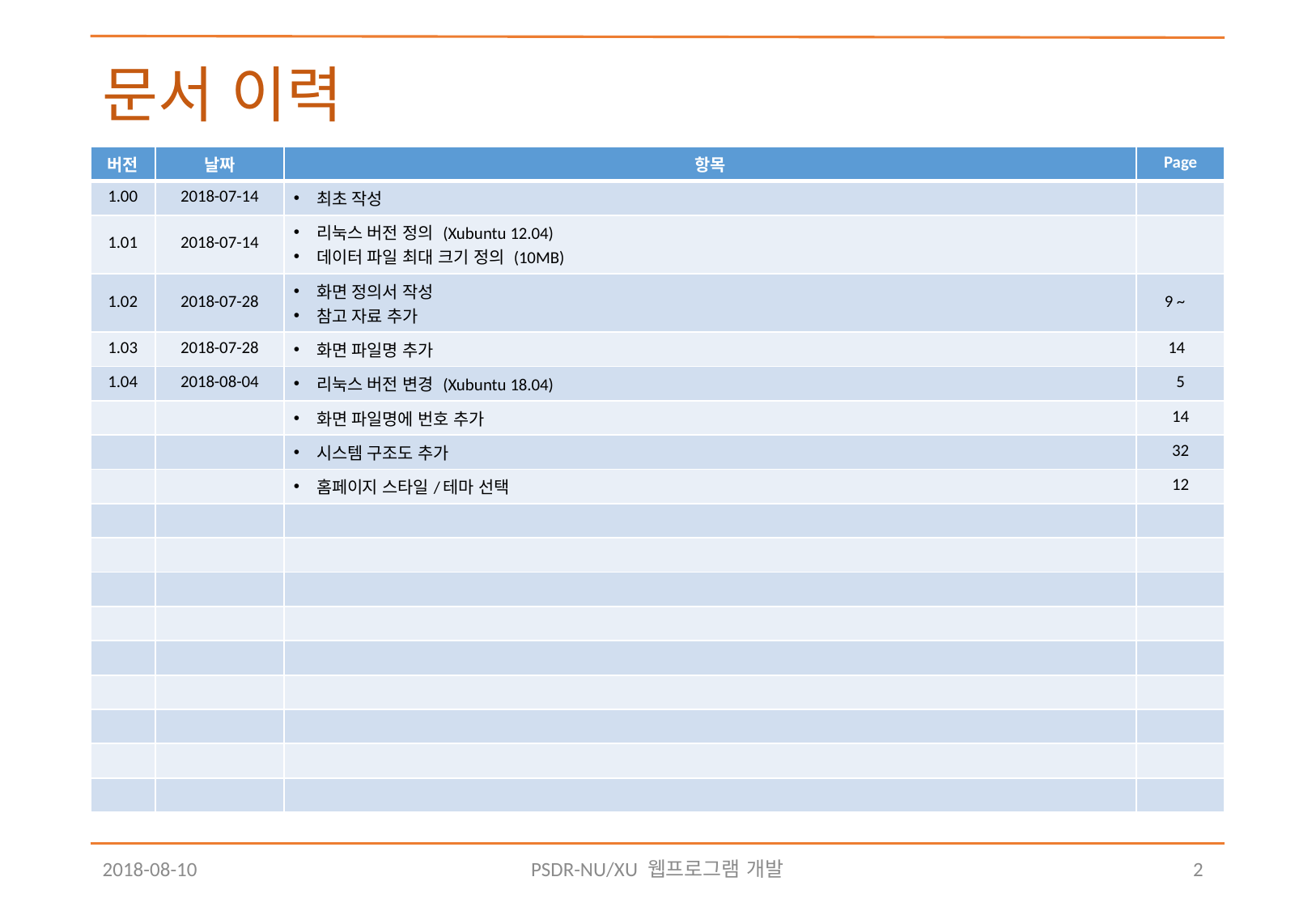

# 문서 이력
| 버전 | 날짜 | 항목 | Page |
| --- | --- | --- | --- |
| 1.00 | 2018-07-14 | 최초 작성 |  |
| 1.01 | 2018-07-14 | 리눅스 버전 정의 (Xubuntu 12.04) 데이터 파일 최대 크기 정의 (10MB) |  |
| 1.02 | 2018-07-28 | 화면 정의서 작성 참고 자료 추가 | 9 ~ |
| 1.03 | 2018-07-28 | 화면 파일명 추가 | 14 |
| 1.04 | 2018-08-04 | 리눅스 버전 변경 (Xubuntu 18.04) | 5 |
|  |  | 화면 파일명에 번호 추가 | 14 |
|  |  | 시스템 구조도 추가 | 32 |
|  |  | 홈페이지 스타일/테마 선택 | 12 |
|  |  |  |  |
|  |  |  |  |
|  |  |  |  |
|  |  |  |  |
|  |  |  |  |
|  |  |  |  |
|  |  |  |  |
|  |  |  |  |
|  |  |  |  |
2018-08-10
PSDR-NU/XU 웹프로그램 개발
2